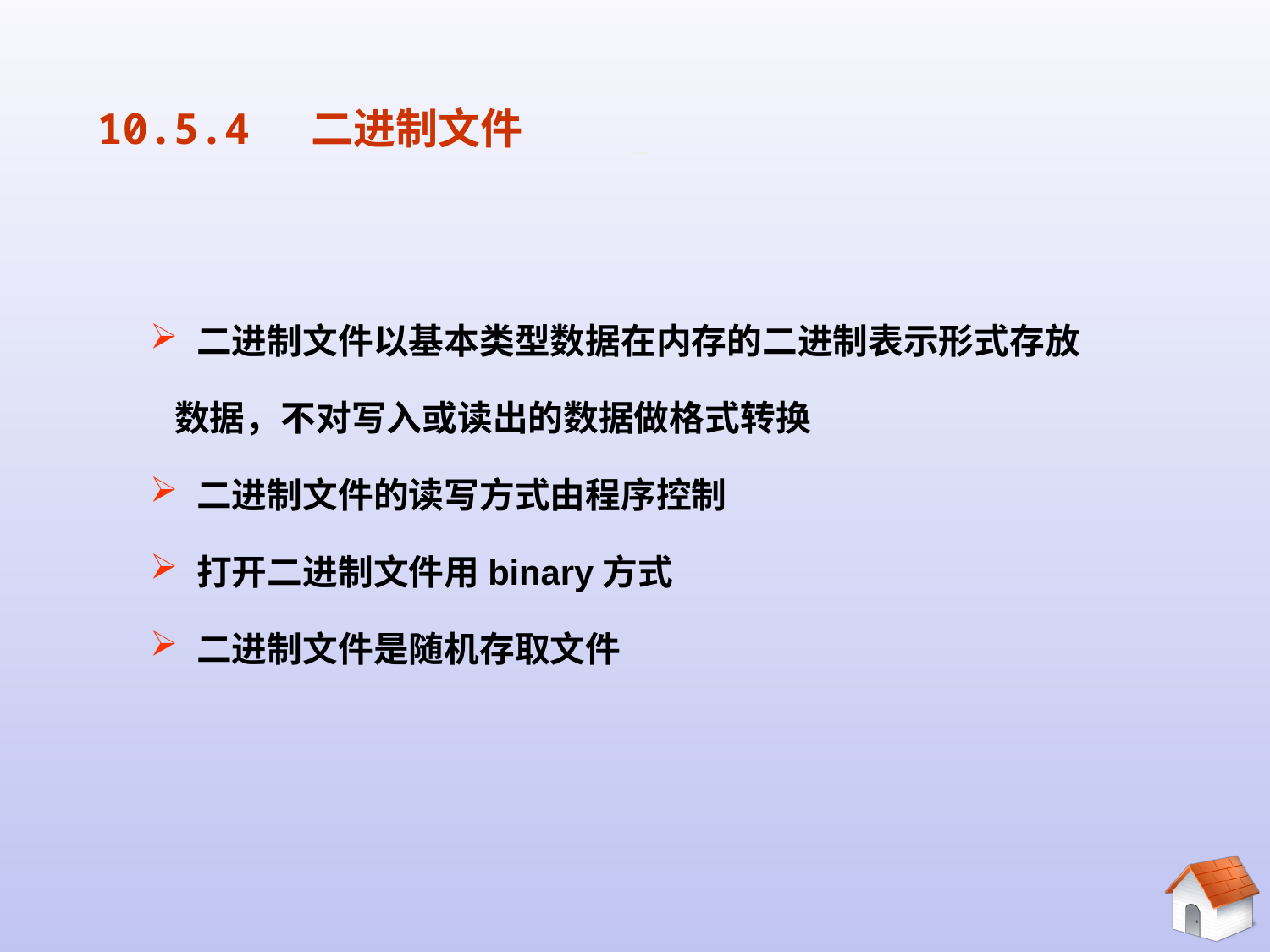

# 10.5.4  二进制文件
10.5.4  二进制文件
 二进制文件以基本类型数据在内存的二进制表示形式存放
  数据，不对写入或读出的数据做格式转换
 二进制文件的读写方式由程序控制
 打开二进制文件用binary方式
 二进制文件是随机存取文件